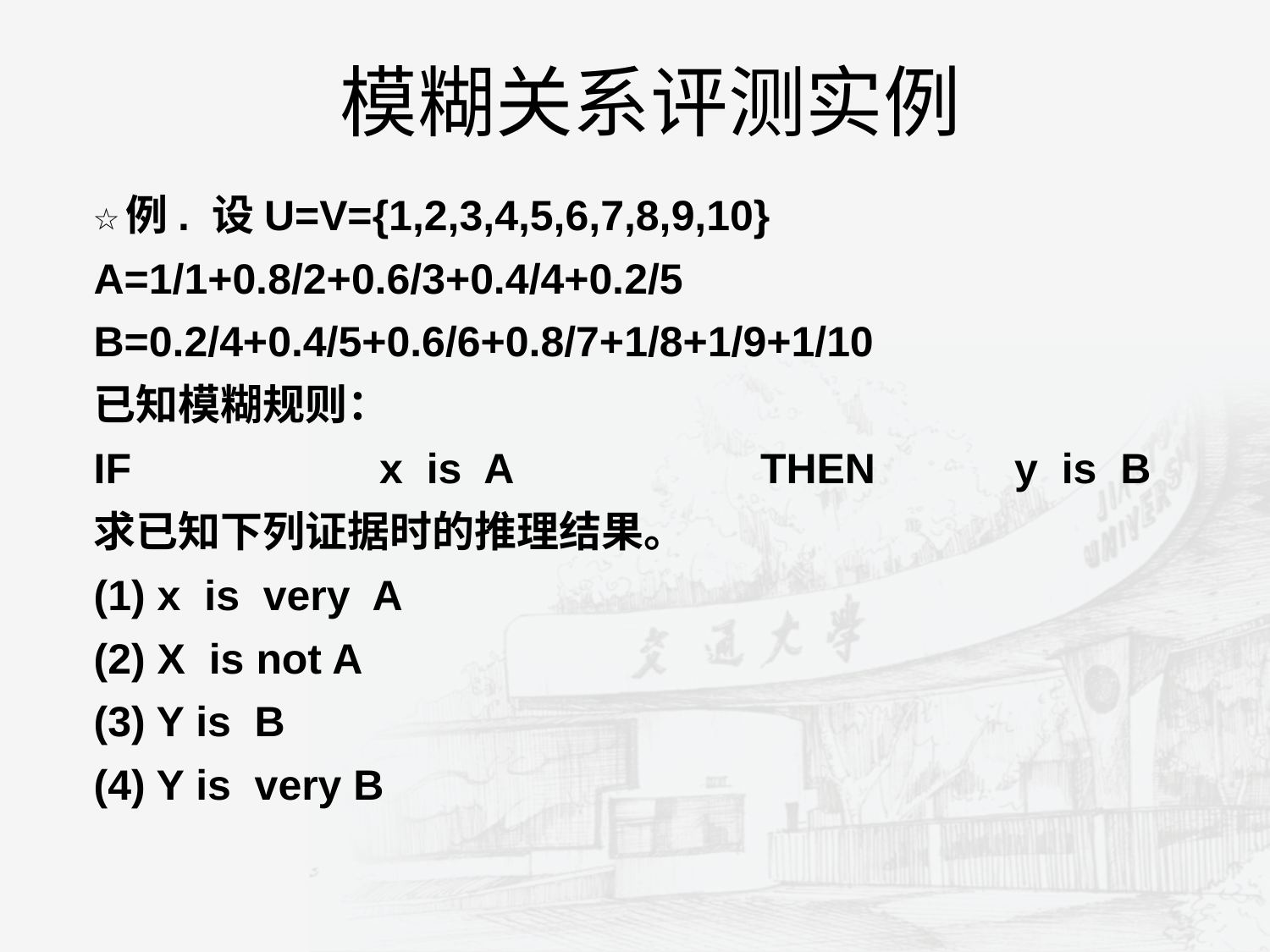

# 模糊关系评测实例
例. 设U=V={1,2,3,4,5,6,7,8,9,10}
A=1/1+0.8/2+0.6/3+0.4/4+0.2/5
B=0.2/4+0.4/5+0.6/6+0.8/7+1/8+1/9+1/10
已知模糊规则：
IF		x  is  A		THEN		y  is  B
求已知下列证据时的推理结果。
(1) x  is  very  A
(2) X  is not A
(3) Y is  B
(4) Y is  very B
42